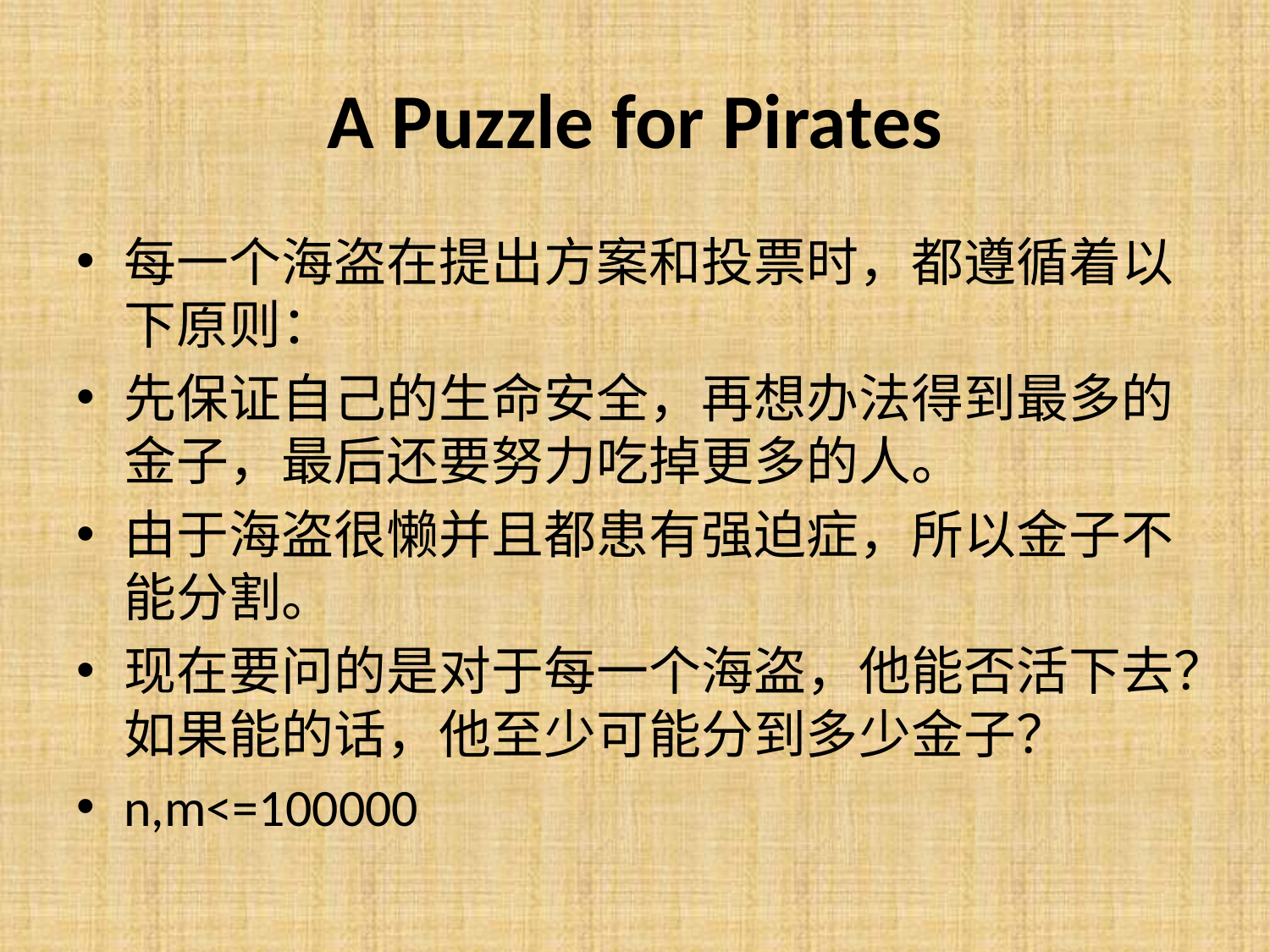

# A Puzzle for Pirates
每一个海盗在提出方案和投票时，都遵循着以下原则：
先保证自己的生命安全，再想办法得到最多的金子，最后还要努力吃掉更多的人。
由于海盗很懒并且都患有强迫症，所以金子不能分割。
现在要问的是对于每一个海盗，他能否活下去？如果能的话，他至少可能分到多少金子？
n,m<=100000